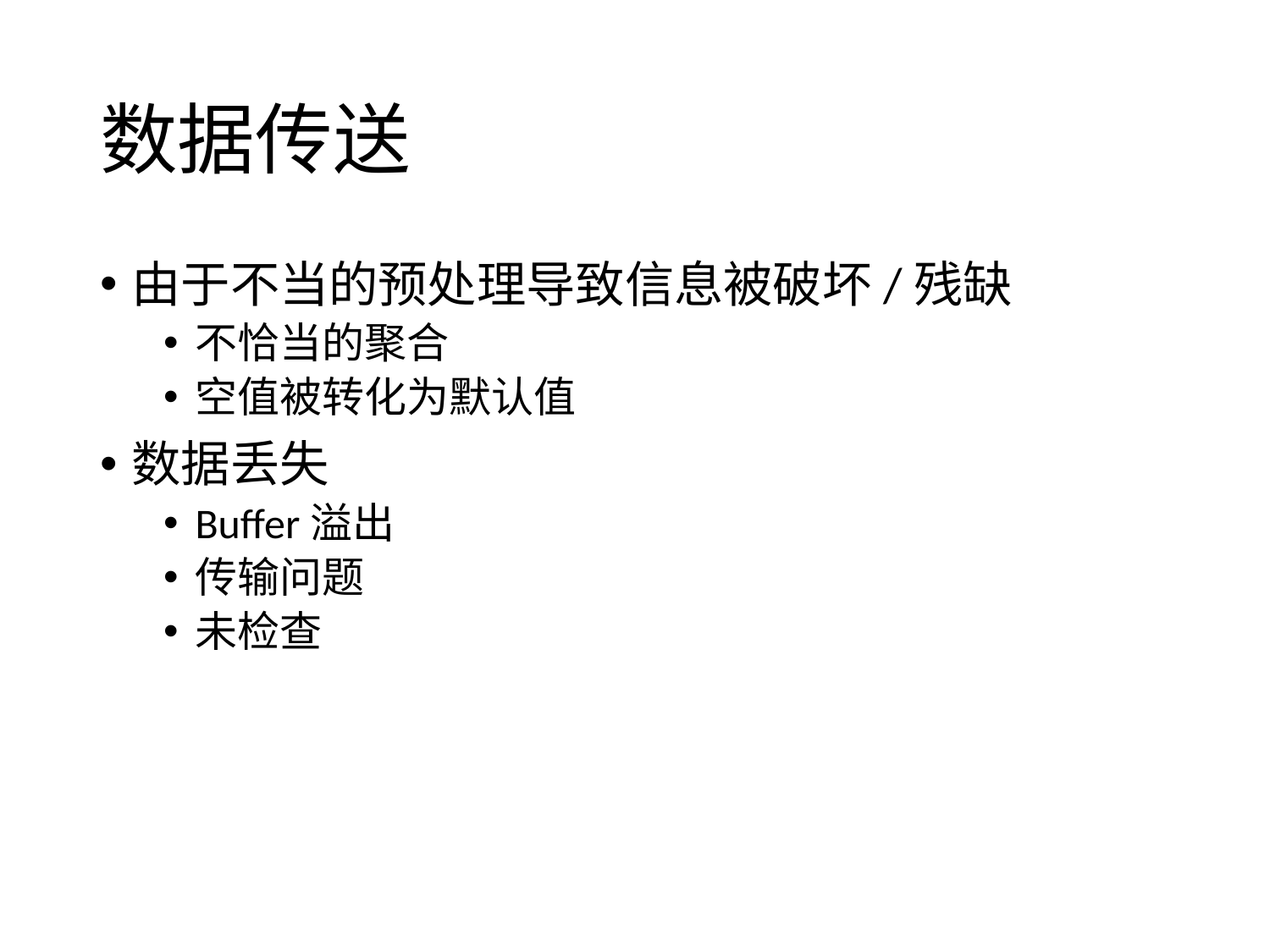

# 数据传送
由于不当的预处理导致信息被破坏/残缺
不恰当的聚合
空值被转化为默认值
数据丢失
Buffer溢出
传输问题
未检查